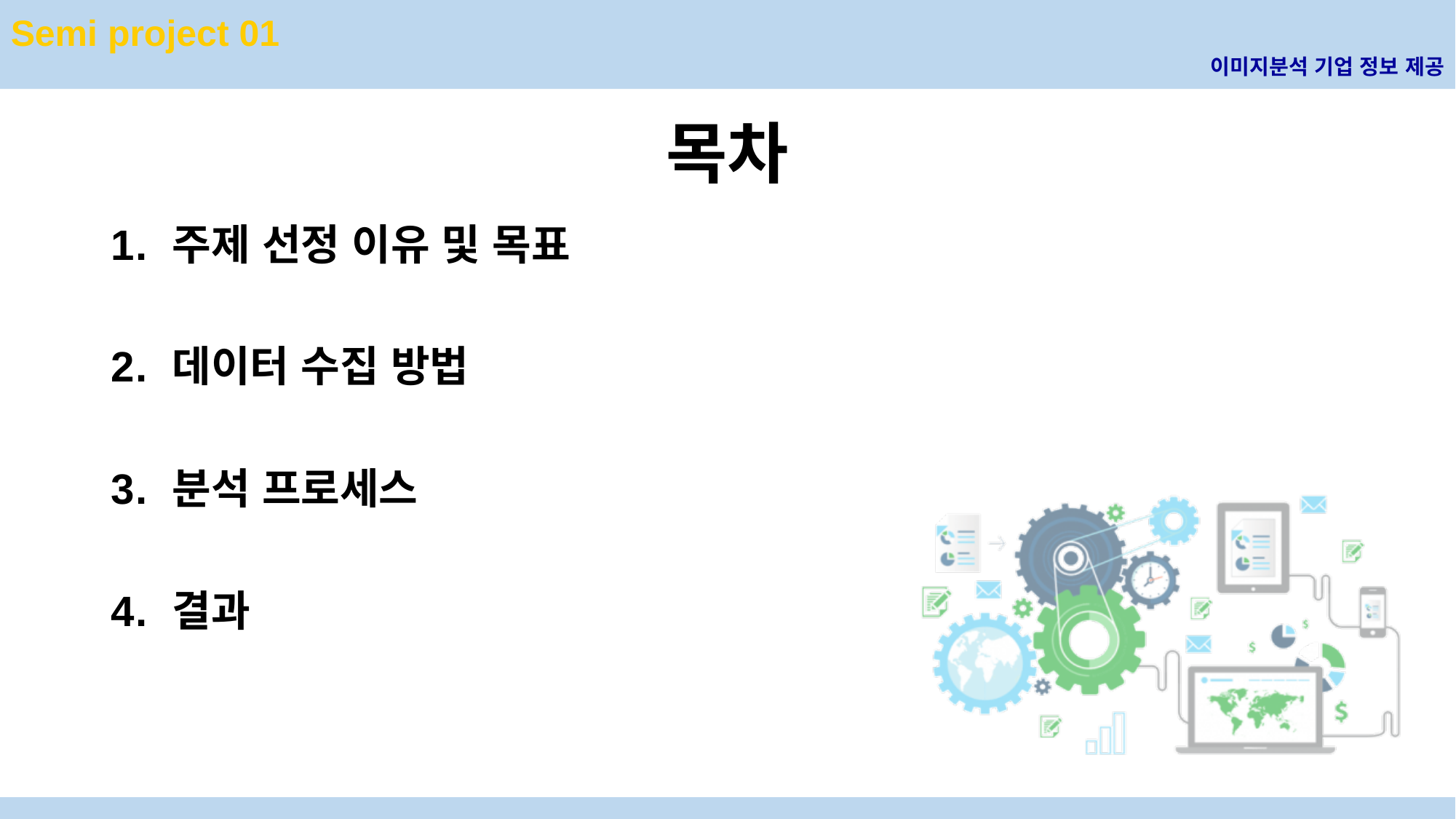

# 목차
주제 선정 이유 및 목표

데이터 수집 방법

분석 프로세스

결과